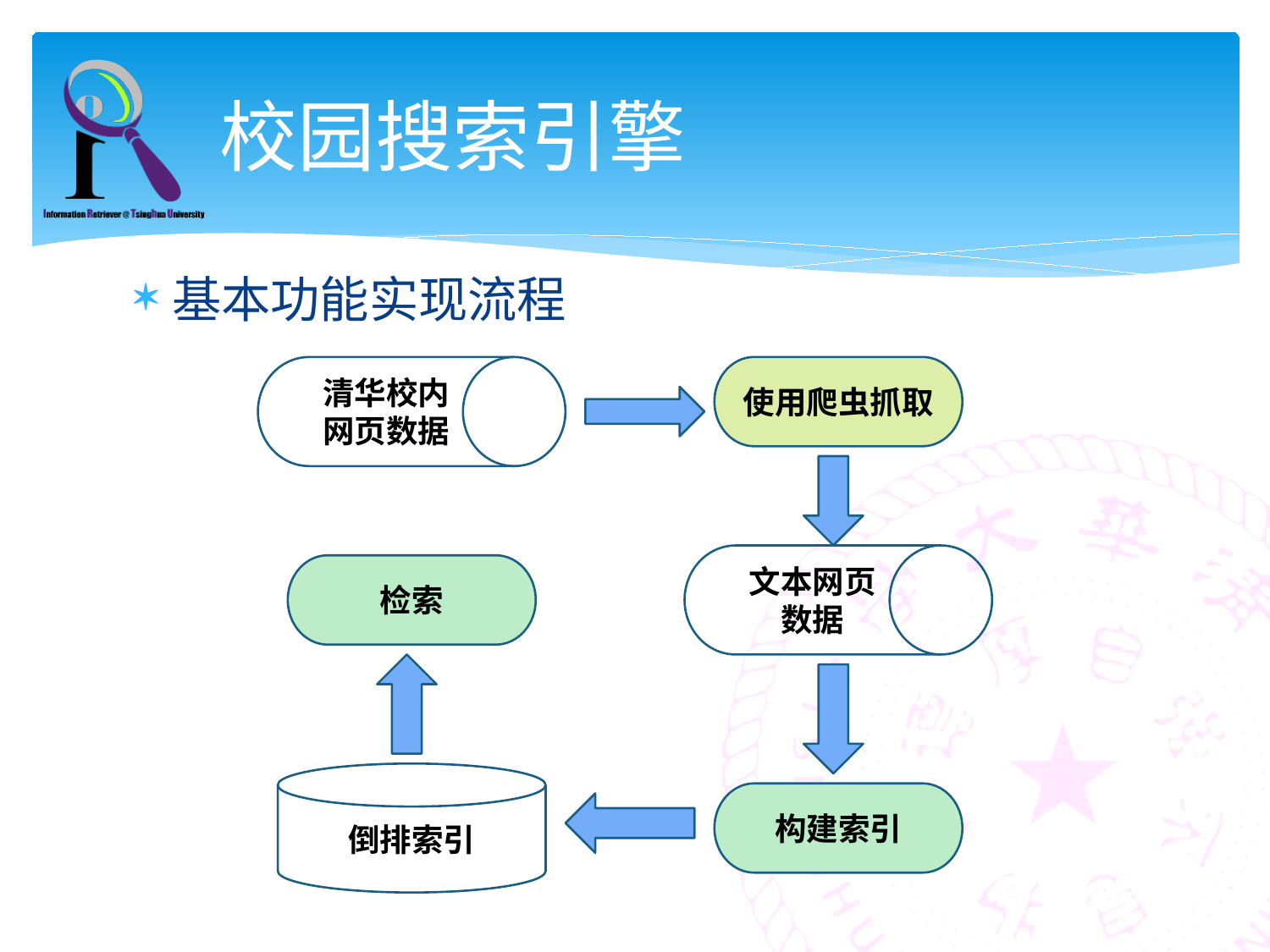

# 校园搜索引擎
基本功能实现流程
清华校内网页数据
使用爬虫抓取

文本网页数据
检索

倒排索引
构建索引